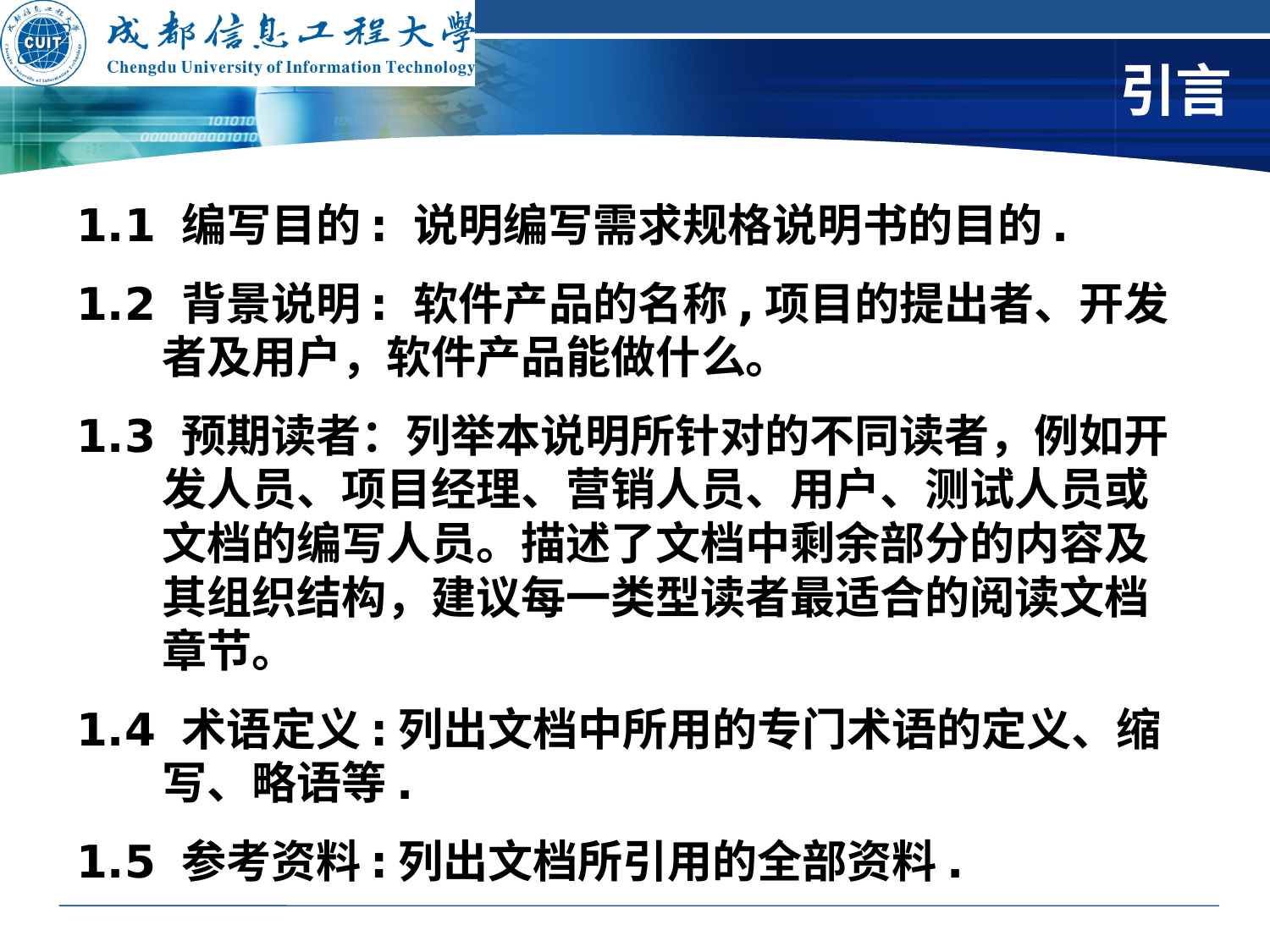

# 引言
1.1 编写目的: 说明编写需求规格说明书的目的.
1.2 背景说明: 软件产品的名称,项目的提出者、开发者及用户，软件产品能做什么。
1.3 预期读者：列举本说明所针对的不同读者，例如开发人员、项目经理、营销人员、用户、测试人员或文档的编写人员。描述了文档中剩余部分的内容及其组织结构，建议每一类型读者最适合的阅读文档章节。
1.4 术语定义:列出文档中所用的专门术语的定义、缩写、略语等.
1.5 参考资料:列出文档所引用的全部资料.